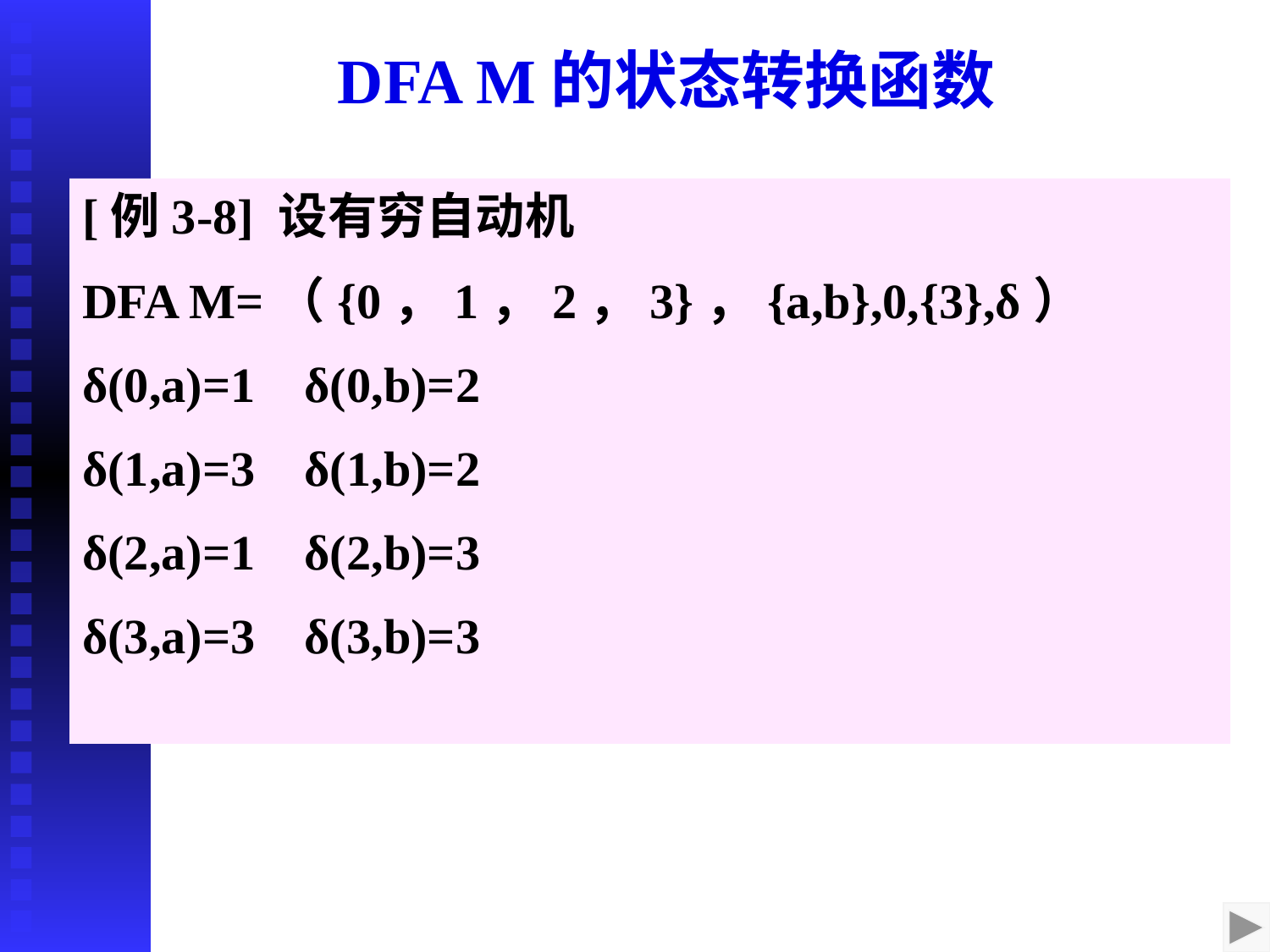

DFA M的状态转换函数
[例3-8] 设有穷自动机
DFA M=（{0，1，2，3}，{a,b},0,{3},δ）
δ(0,a)=1    δ(0,b)=2
δ(1,a)=3    δ(1,b)=2
δ(2,a)=1    δ(2,b)=3
δ(3,a)=3    δ(3,b)=3